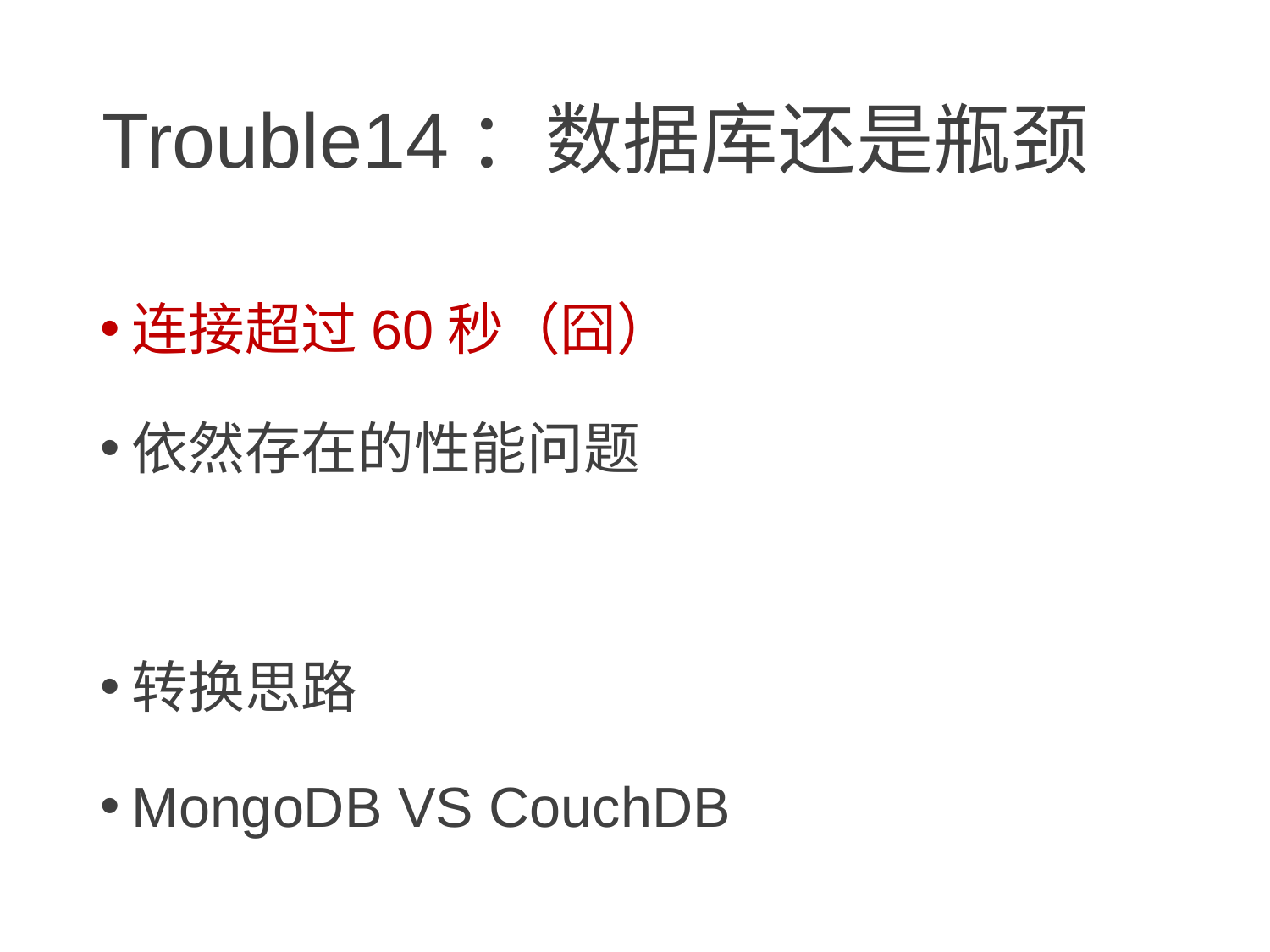

# Trouble14：数据库还是瓶颈
连接超过60秒（囧）
依然存在的性能问题

转换思路
MongoDB VS CouchDB